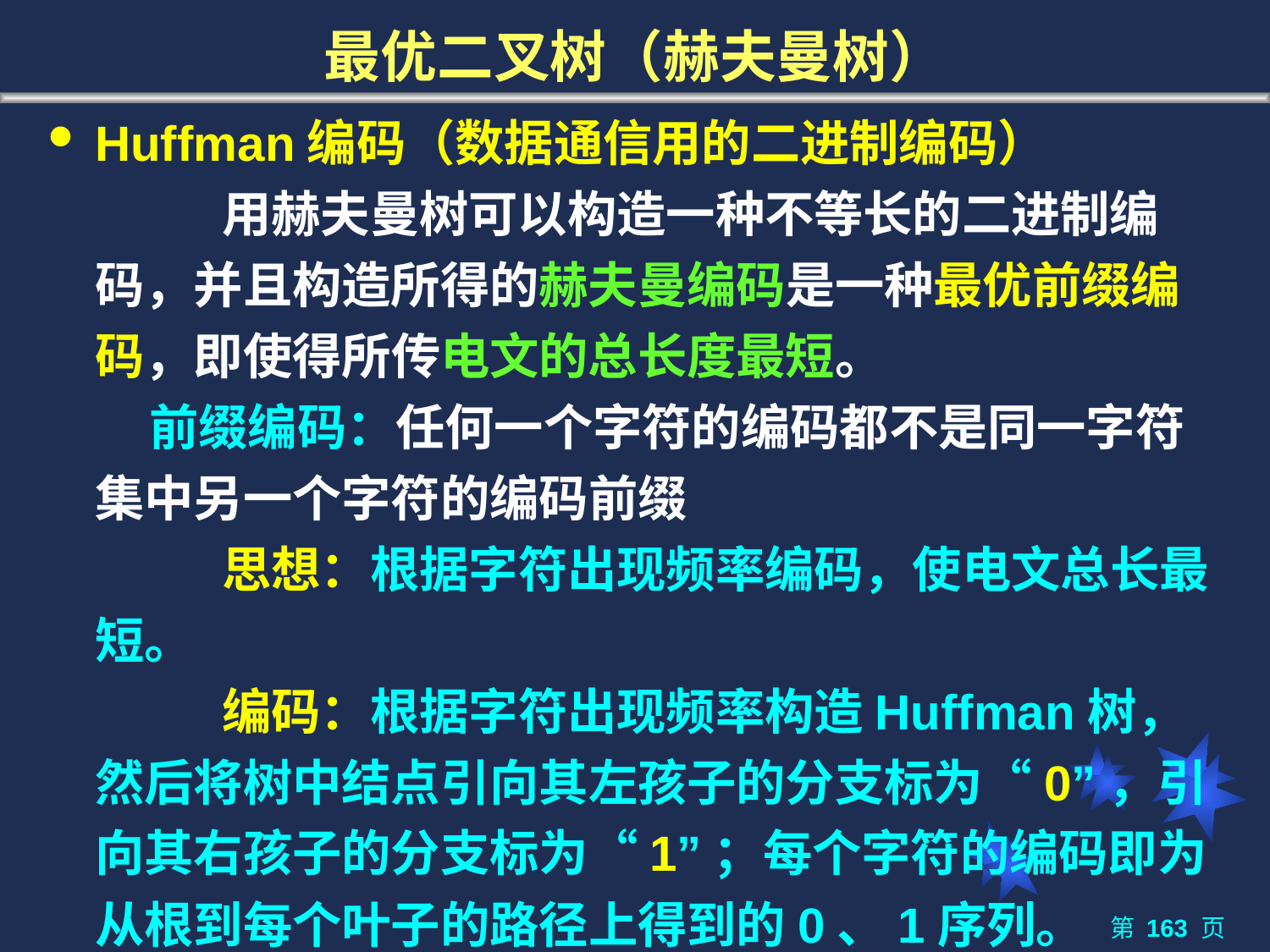

# 最优二叉树（赫夫曼树）
Huffman编码（数据通信用的二进制编码）
		用赫夫曼树可以构造一种不等长的二进制编码，并且构造所得的赫夫曼编码是一种最优前缀编码，即使得所传电文的总长度最短。
        前缀编码：任何一个字符的编码都不是同一字符集中另一个字符的编码前缀
		思想：根据字符出现频率编码，使电文总长最短。
		编码：根据字符出现频率构造Huffman树，然后将树中结点引向其左孩子的分支标为“0”，引向其右孩子的分支标为“1”；每个字符的编码即为从根到每个叶子的路径上得到的0、1序列。
第 163 页